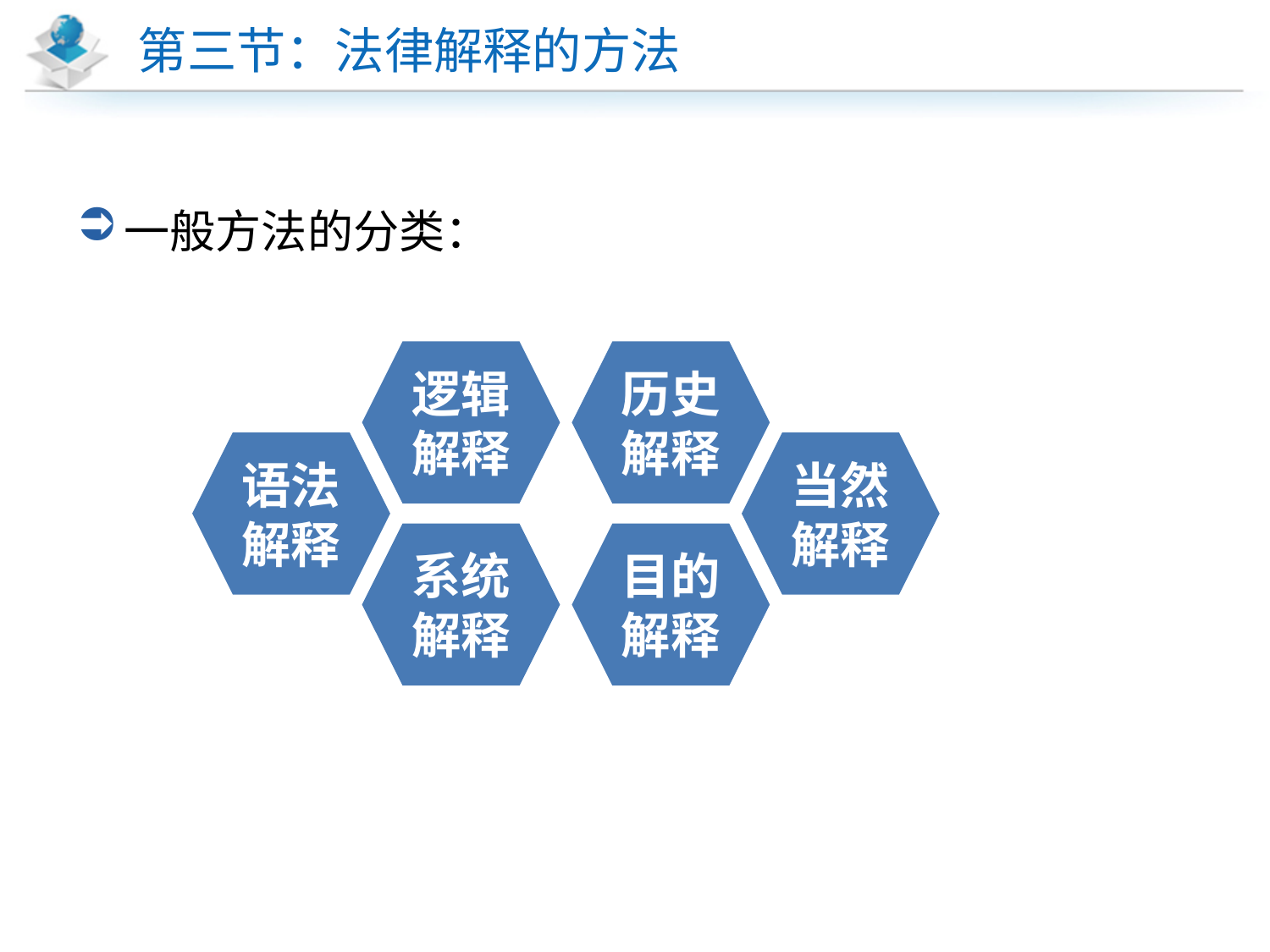

# 第三节：法律解释的方法
一般方法的分类：
逻辑解释
历史解释
语法解释
当然解释
系统解释
目的解释